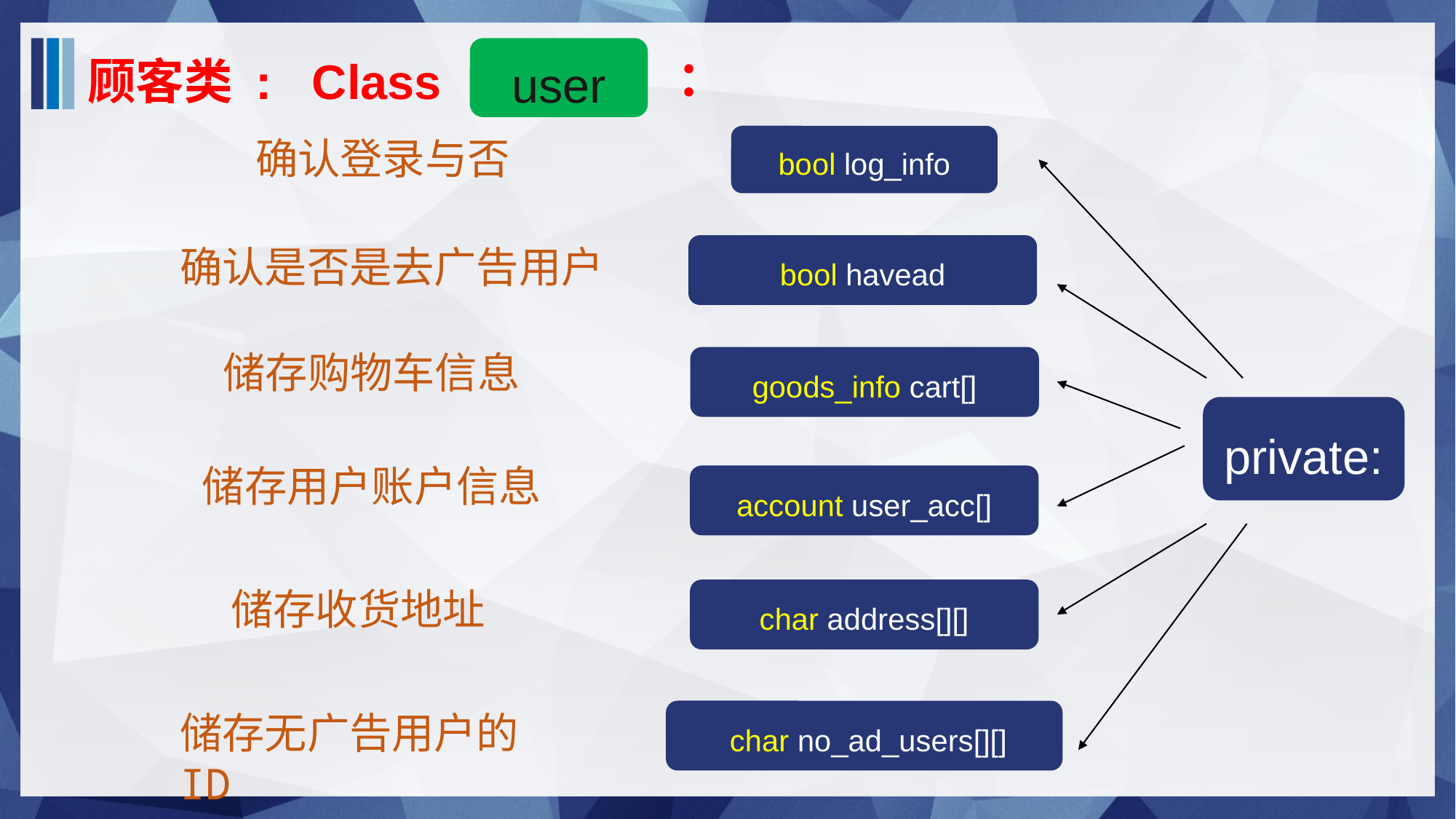

user
：
顾客类 :   Class
bool log_info
确认登录与否
确认是否是去广告用户
bool havead
储存购物车信息
goods_info cart[]
private:
储存用户账户信息
account user_acc[]
储存收货地址
char address[][]
储存无广告用户的ID
 char no_ad_users[][]